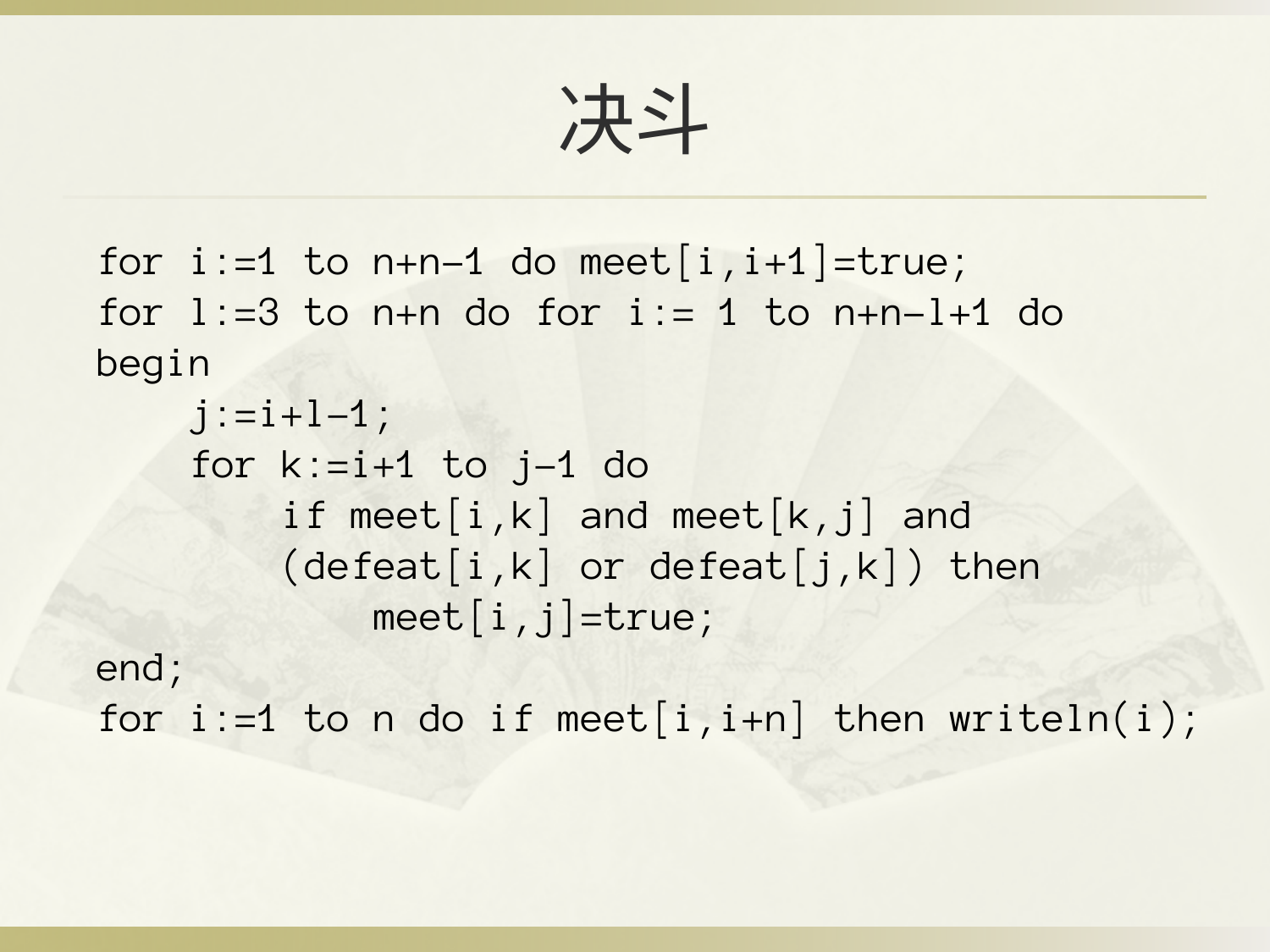

# 决斗
for i:=1 to n+n-1 do meet[i,i+1]=true;
for l:=3 to n+n do for i:= 1 to n+n-l+1 do
begin
    j:=i+l-1;
    for k:=i+1 to j-1 do
        if meet[i,k] and meet[k,j] and
        (defeat[i,k] or defeat[j,k]) then
            meet[i,j]=true;
end;
for i:=1 to n do if meet[i,i+n] then writeln(i);